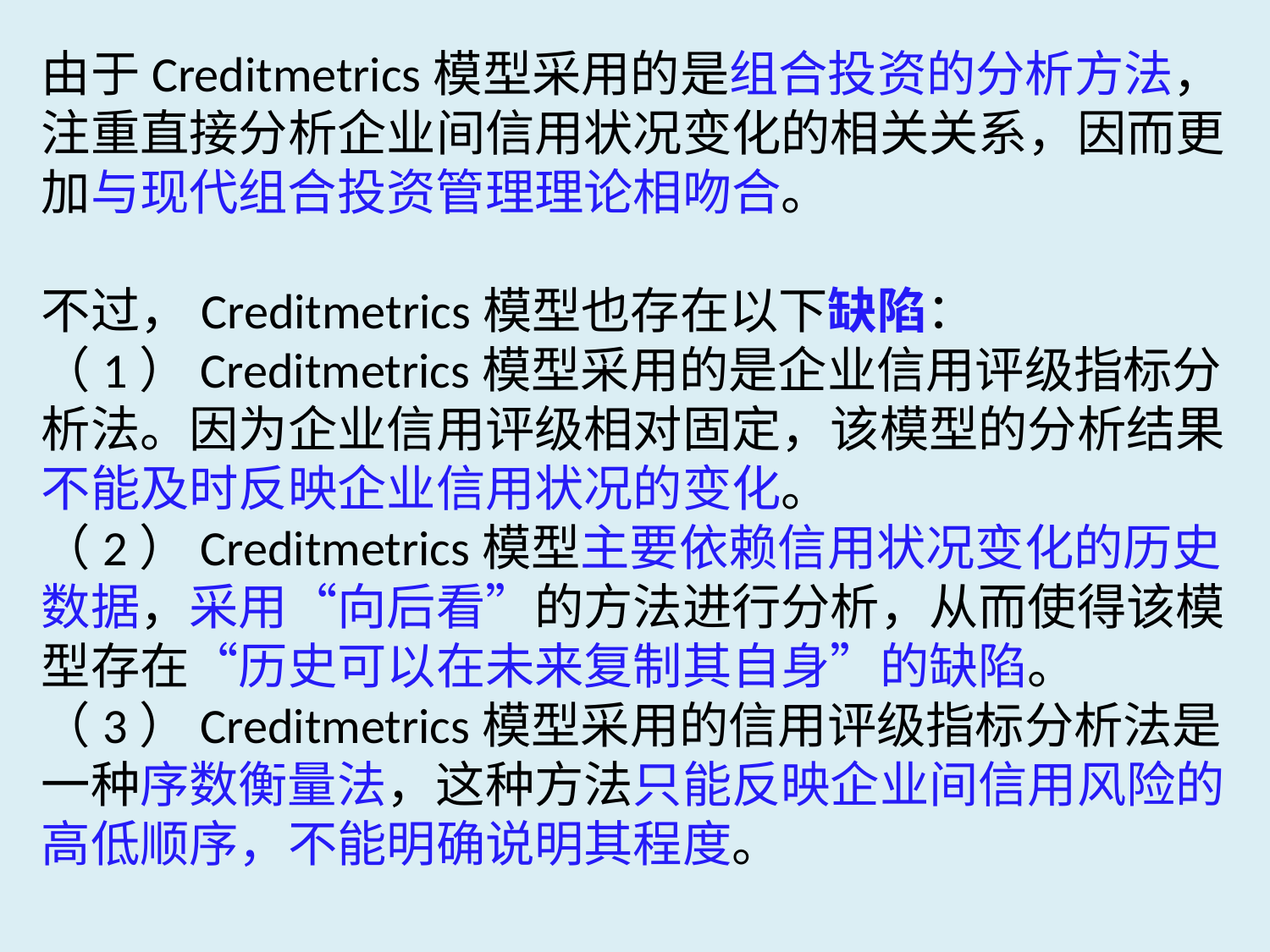

由于Creditmetrics模型采用的是组合投资的分析方法，注重直接分析企业间信用状况变化的相关关系，因而更加与现代组合投资管理理论相吻合。

不过，Creditmetrics模型也存在以下缺陷：
（1）Creditmetrics模型采用的是企业信用评级指标分析法。因为企业信用评级相对固定，该模型的分析结果不能及时反映企业信用状况的变化。
（2）Creditmetrics模型主要依赖信用状况变化的历史数据，采用“向后看”的方法进行分析，从而使得该模型存在“历史可以在未来复制其自身”的缺陷。
（3）Creditmetrics模型采用的信用评级指标分析法是一种序数衡量法，这种方法只能反映企业间信用风险的高低顺序，不能明确说明其程度。